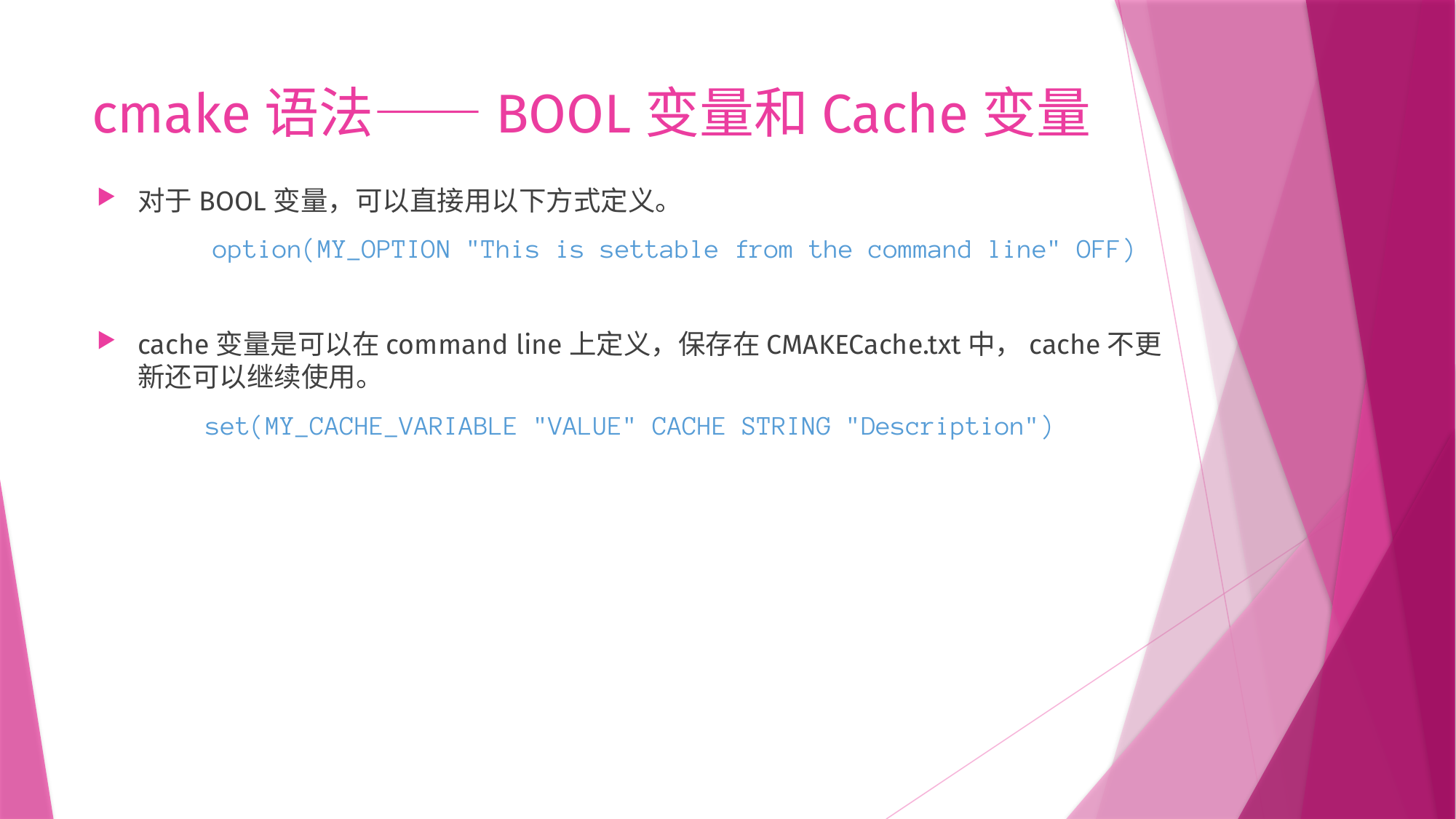

# cmake语法——BOOL变量和Cache变量
对于BOOL变量，可以直接用以下方式定义。
	 option(MY_OPTION "This is settable from the command line" OFF)

cache变量是可以在command line上定义，保存在CMAKECache.txt中，cache不更新还可以继续使用。
	set(MY_CACHE_VARIABLE "VALUE" CACHE STRING "Description")